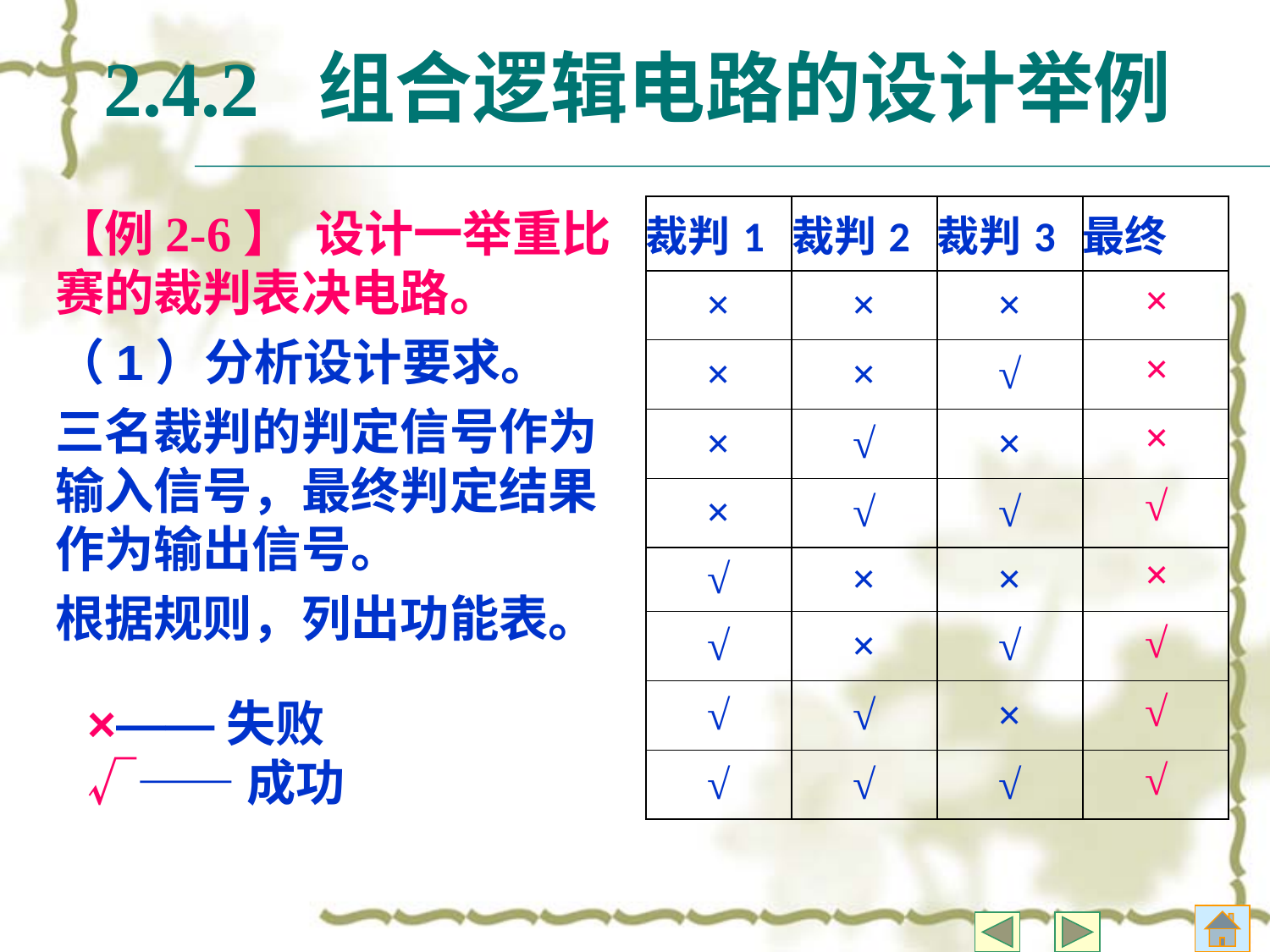

# 2.4.2  组合逻辑电路的设计举例
【例2-6】  设计一举重比赛的裁判表决电路。
（1）分析设计要求。
三名裁判的判定信号作为输入信号，最终判定结果作为输出信号。
根据规则，列出功能表。
| 裁判1 | 裁判2 | 裁判3 | 最终 |
| --- | --- | --- | --- |
| × | × | × |  |
| × | × | √ |  |
| × | √ | × |  |
| × | √ | √ |  |
| √ | × | × |  |
| √ | × | √ |  |
| √ | √ | × |  |
| √ | √ | √ |  |
| × |
| --- |
| × |
| × |
| √ |
| × |
| √ |
| √ |
| √ |
×——失败
√——成功